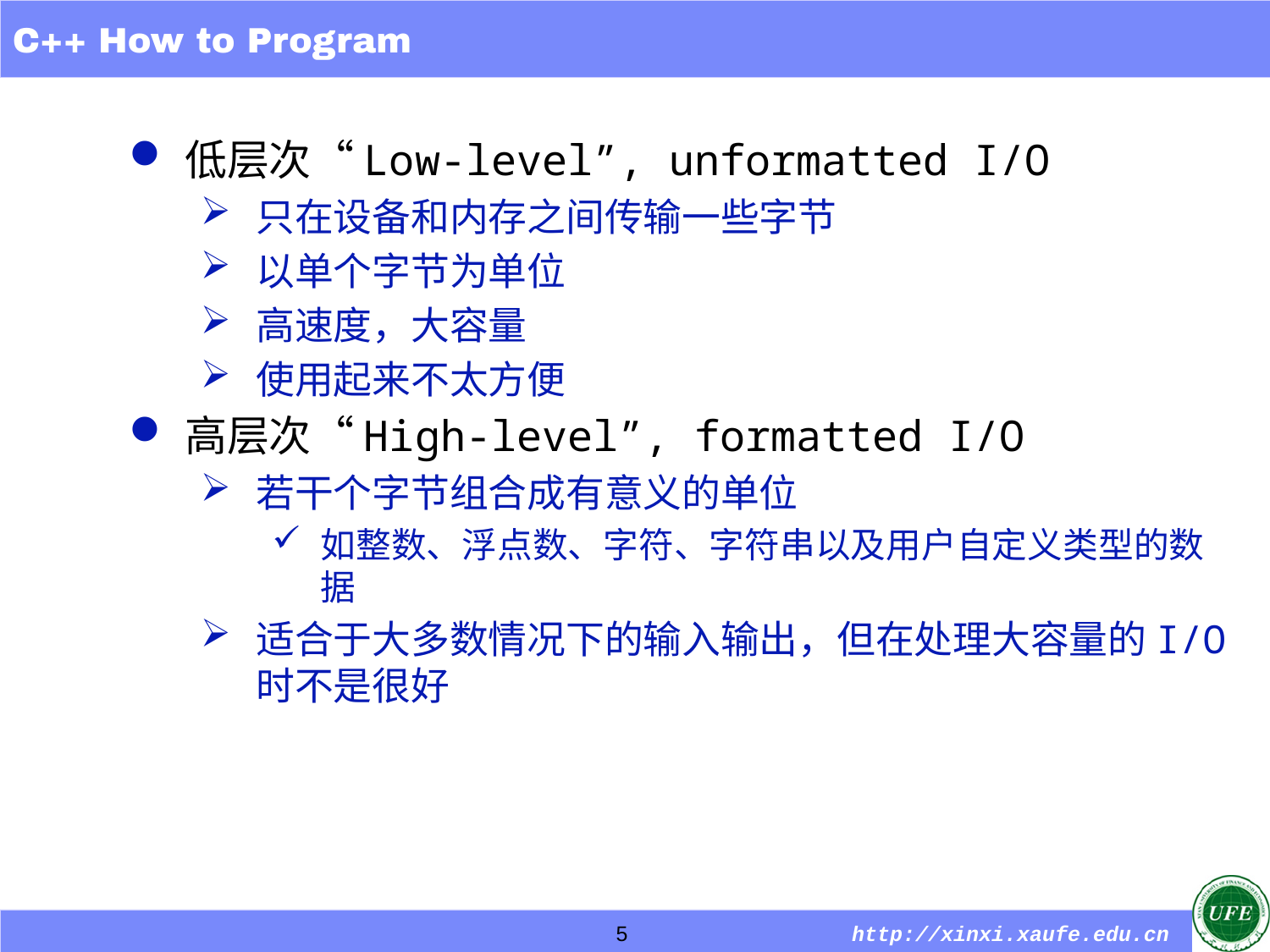

低层次“Low-level”, unformatted I/O
只在设备和内存之间传输一些字节
以单个字节为单位
高速度，大容量
使用起来不太方便
高层次“High-level”, formatted I/O
若干个字节组合成有意义的单位
如整数、浮点数、字符、字符串以及用户自定义类型的数据
适合于大多数情况下的输入输出，但在处理大容量的I/O时不是很好
5